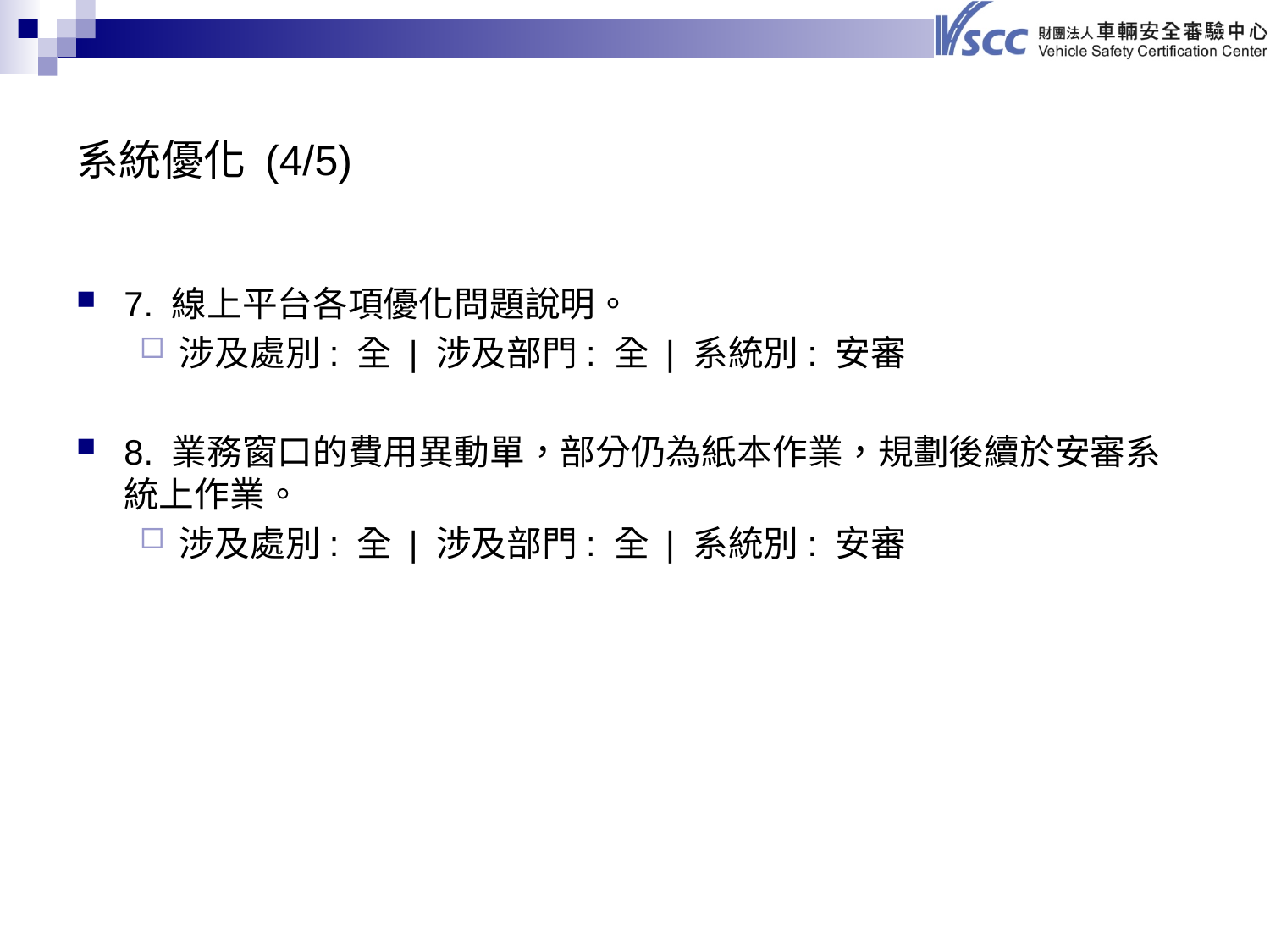

# 系統優化 (4/5)
7. 線上平台各項優化問題說明。
涉及處別: 全 | 涉及部門: 全 | 系統別: 安審

8. 業務窗口的費用異動單，部分仍為紙本作業，規劃後續於安審系統上作業。
涉及處別: 全 | 涉及部門: 全 | 系統別: 安審